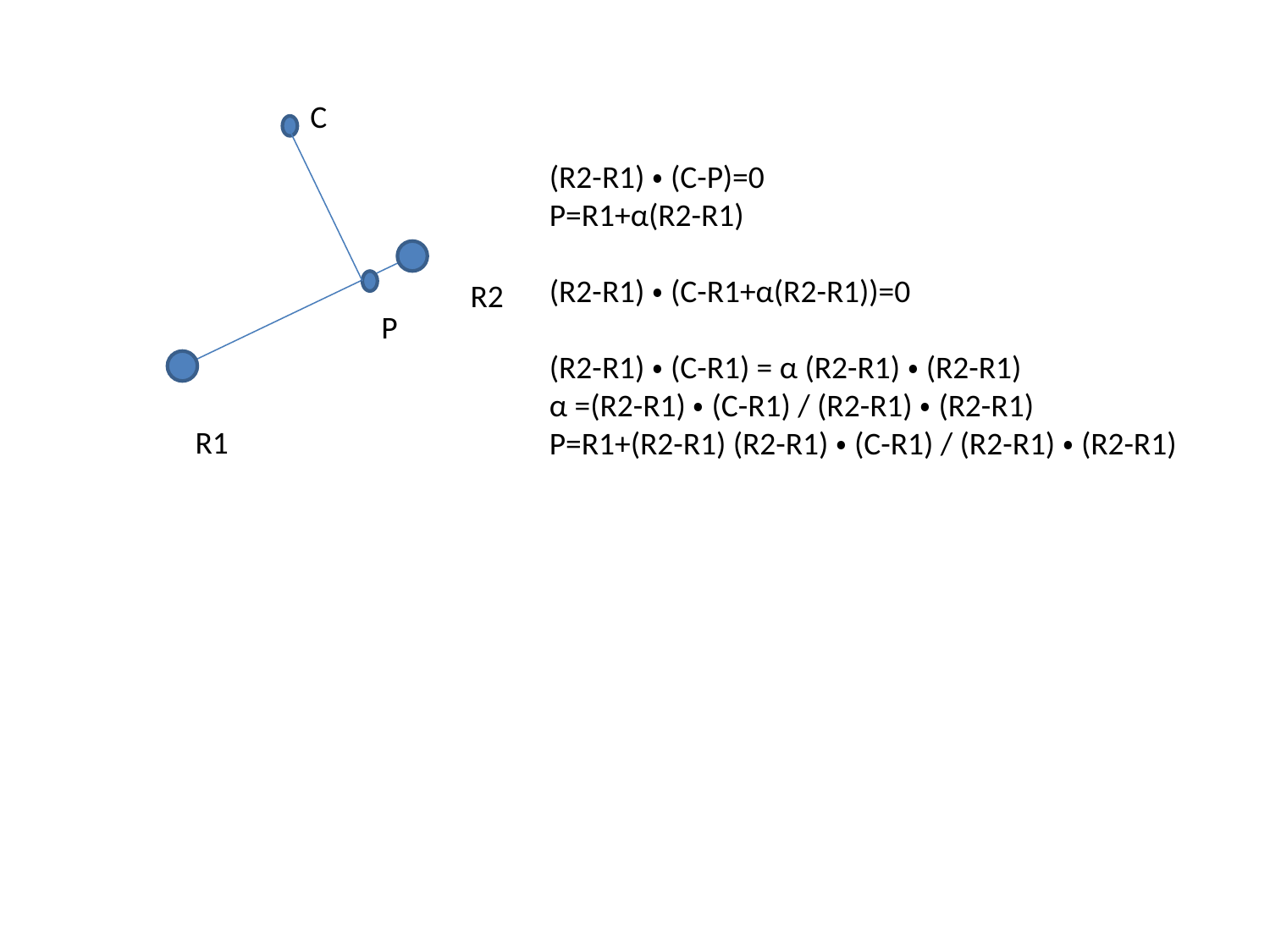

C

(R2-R1)・(C-P)=0
P=R1+α(R2-R1)

(R2-R1)・(C-R1+α(R2-R1))=0

(R2-R1)・(C-R1) = α (R2-R1)・(R2-R1)
α =(R2-R1)・(C-R1) / (R2-R1)・(R2-R1)
P=R1+(R2-R1) (R2-R1)・(C-R1) / (R2-R1)・(R2-R1)

R2

P

R1